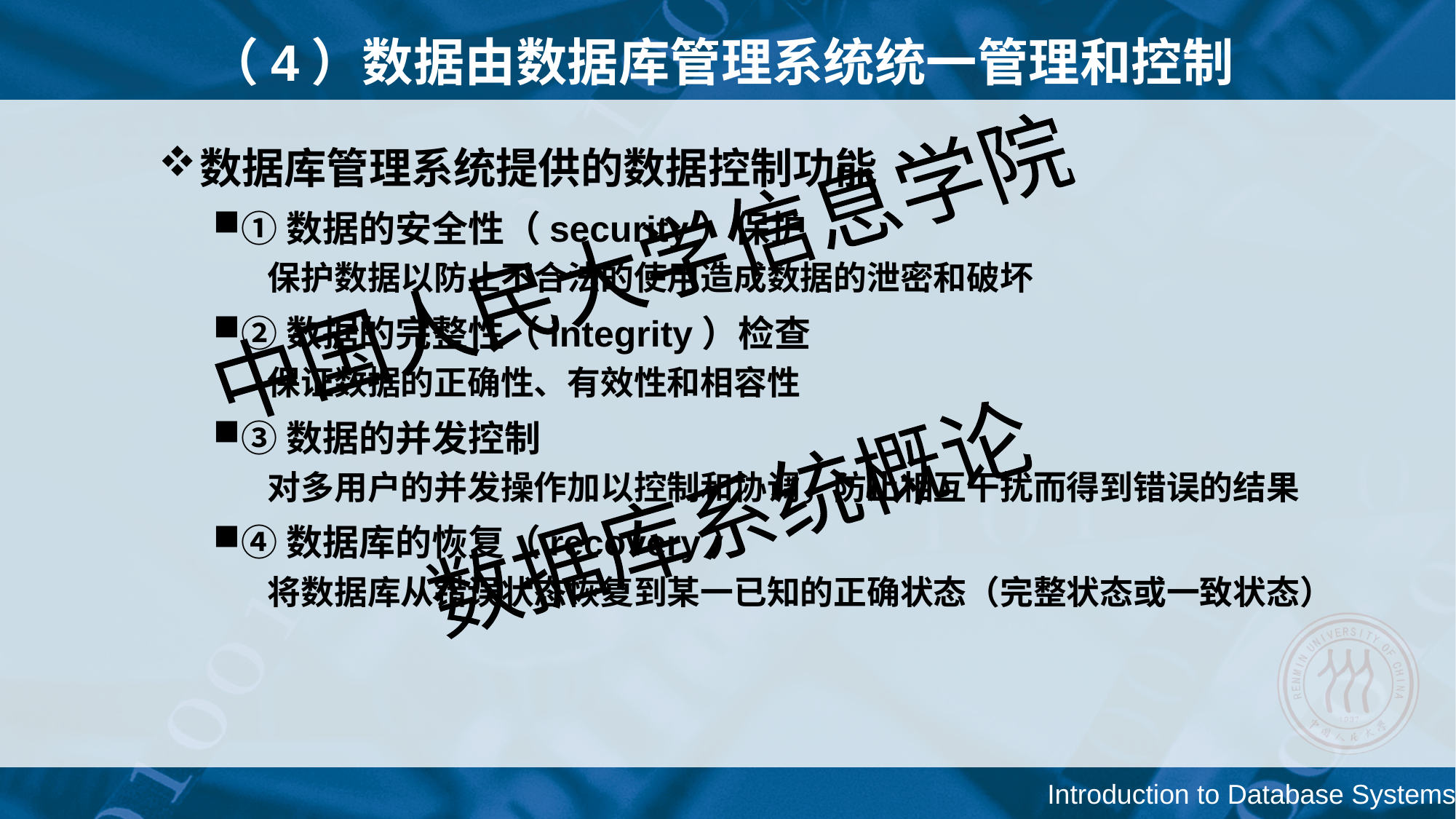

# （4）数据由数据库管理系统统一管理和控制
数据库管理系统提供的数据控制功能
①数据的安全性（security）保护
保护数据以防止不合法的使用造成数据的泄密和破坏
②数据的完整性（integrity）检查
保证数据的正确性、有效性和相容性
③数据的并发控制
对多用户的并发操作加以控制和协调，防止相互干扰而得到错误的结果
④数据库的恢复（recovery）
将数据库从错误状态恢复到某一已知的正确状态（完整状态或一致状态）